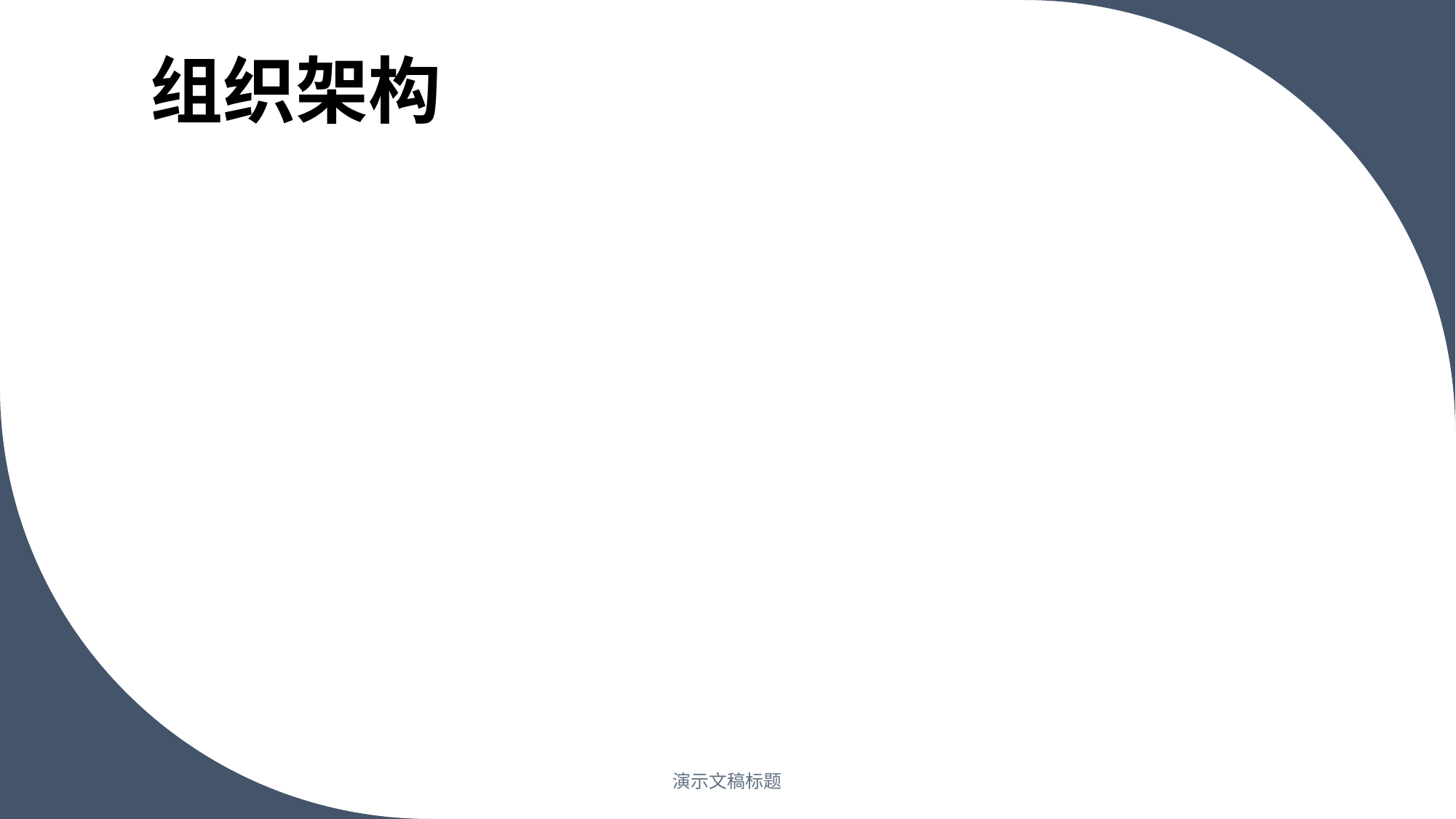

# 组织架构

### Chart

| Category |
|---|
演示文稿标题
5